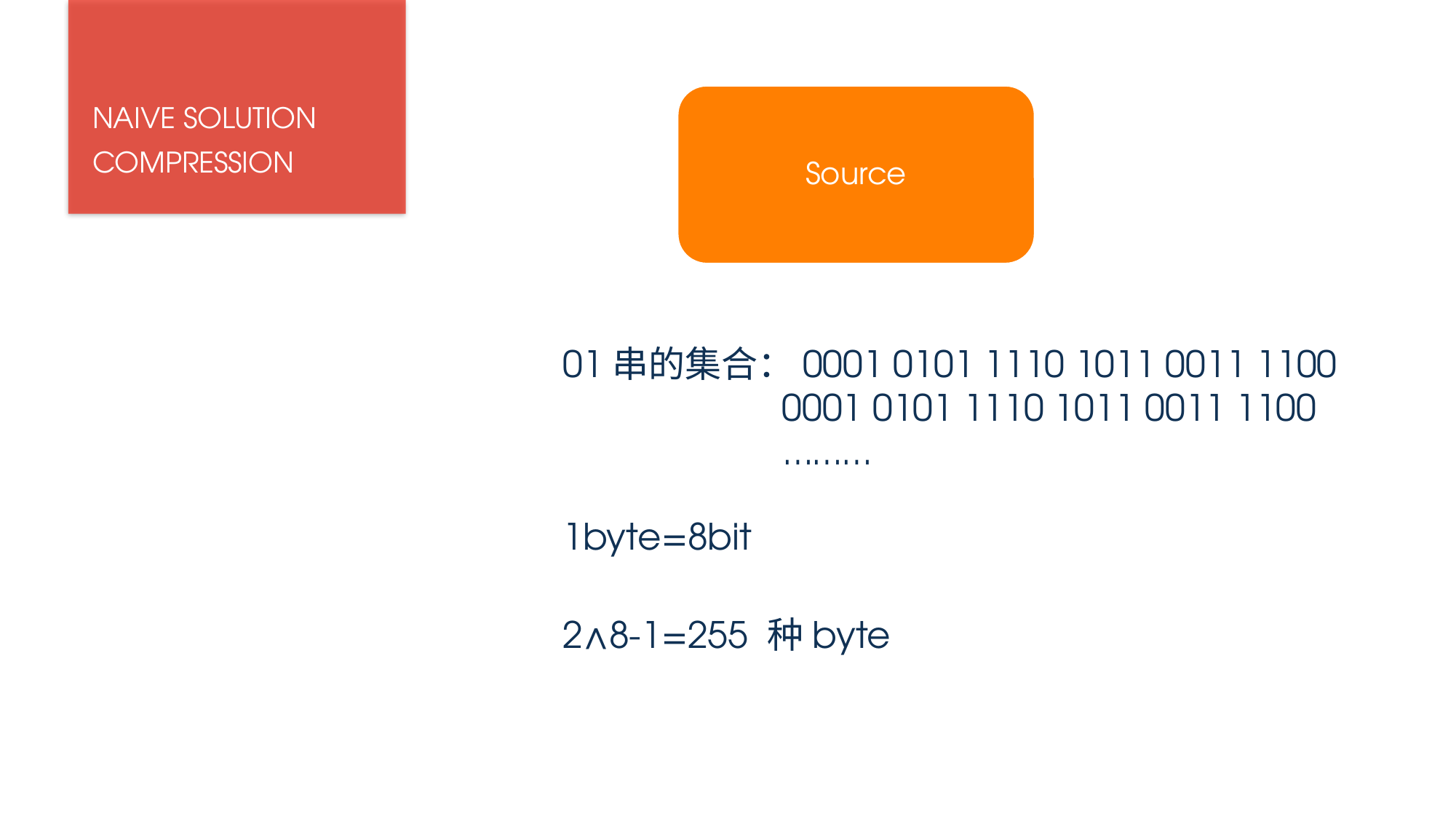

NAIVE SOLUTION
COMPRESSION

Source
01串的集合：0001 0101 1110 1011 0011 1100
  	           0001 0101 1110 1011 0011 1100
                      ………
1byte=8bit
2∧8-1=255 种byte